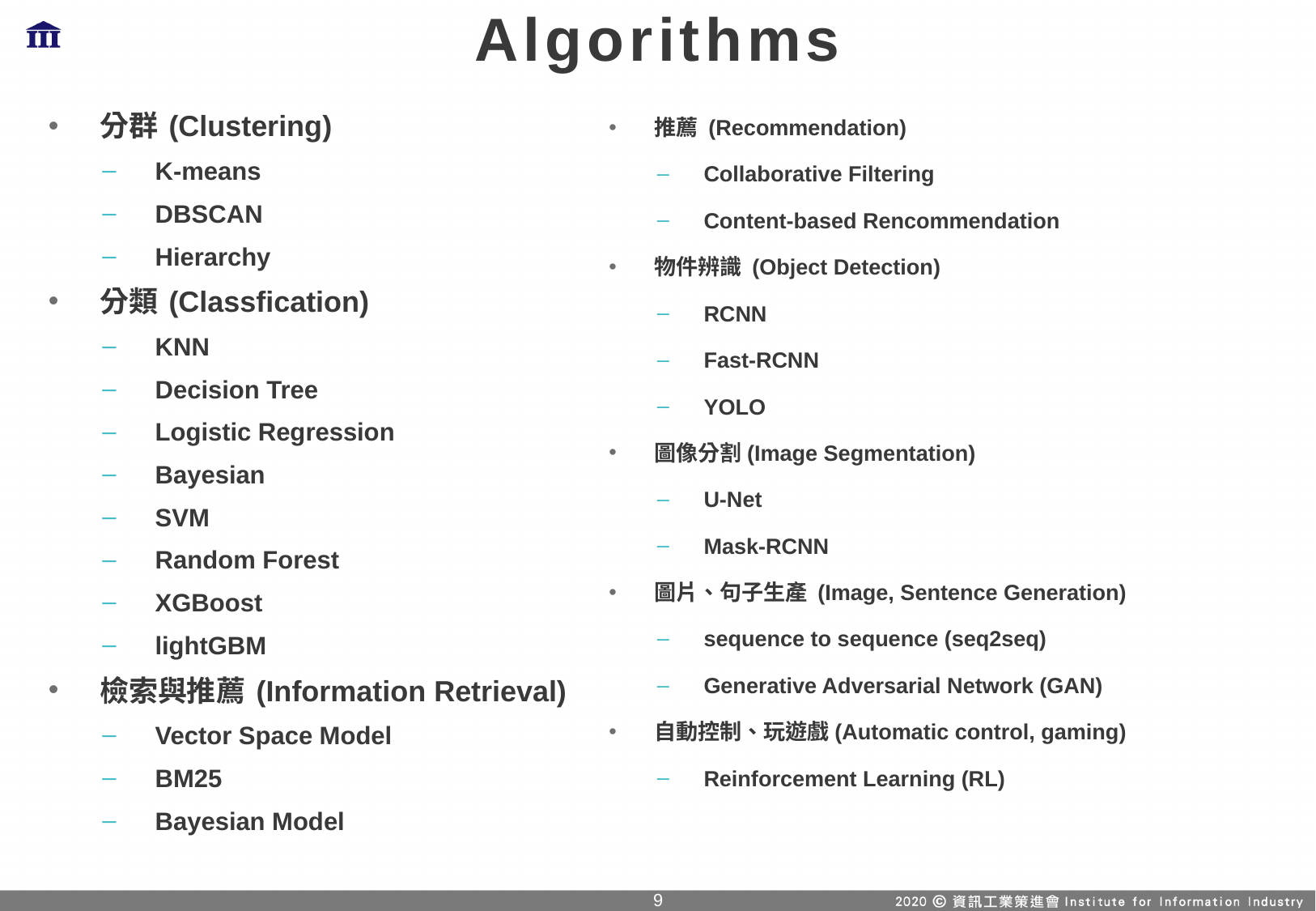

# Algorithms
分群 (Clustering)
K-means
DBSCAN
Hierarchy
分類 (Classfication)
KNN
Decision Tree
Logistic Regression
Bayesian
SVM
Random Forest
XGBoost
lightGBM
檢索與推薦 (Information Retrieval)
Vector Space Model
BM25
Bayesian Model
推薦 (Recommendation)
Collaborative Filtering
Content-based Rencommendation
物件辨識 (Object Detection)
RCNN
Fast-RCNN
YOLO
圖像分割(Image Segmentation)
U-Net
Mask-RCNN
圖片、句子生產 (Image, Sentence Generation)
sequence to sequence (seq2seq)
Generative Adversarial Network (GAN)
自動控制、玩遊戲(Automatic control, gaming)
Reinforcement Learning (RL)
9